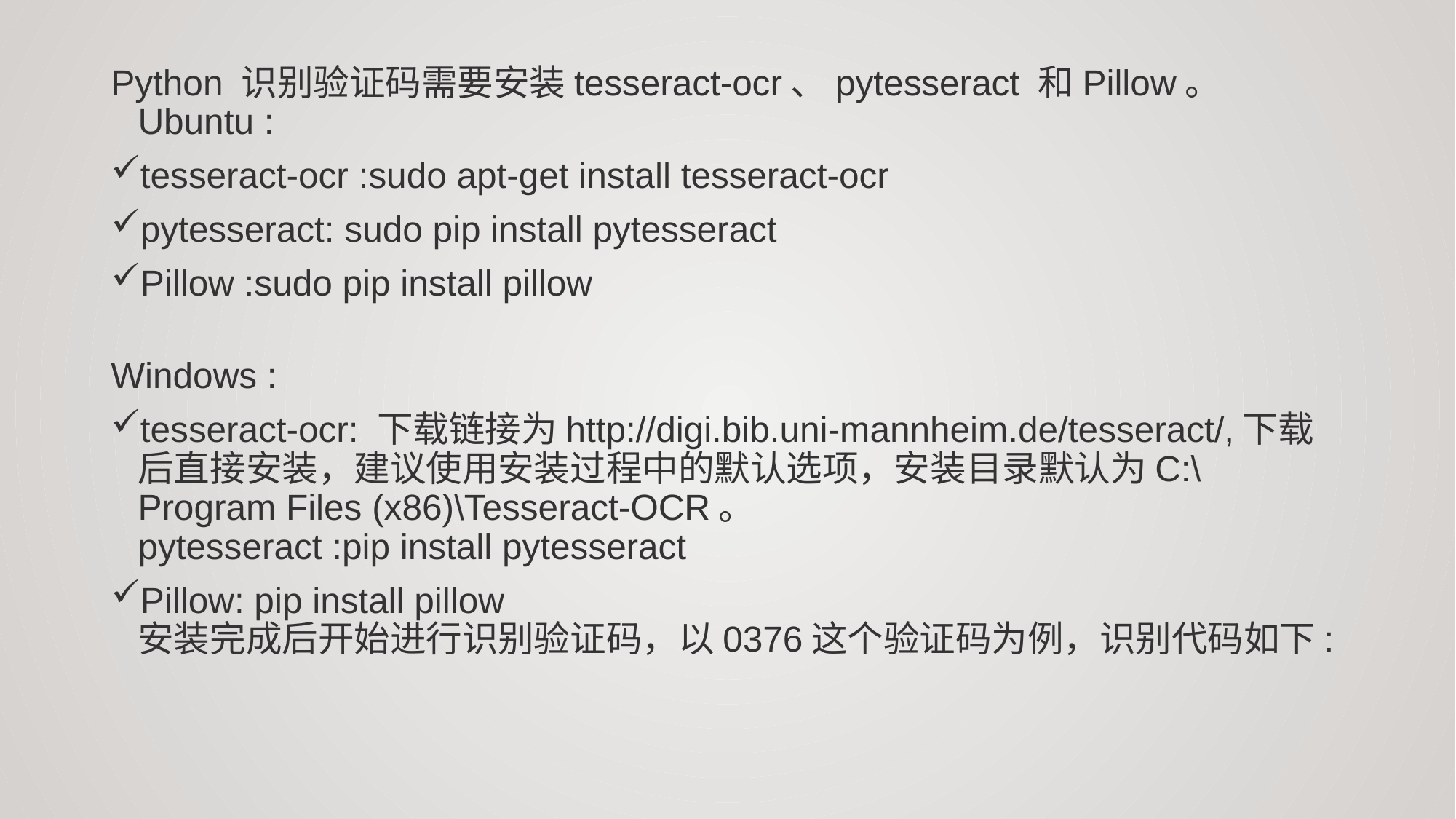

Python 识别验证码需要安装tesseract-ocr、pytesseract 和Pillow。
Ubuntu :
tesseract-ocr :sudo apt-get install tesseract-ocr
pytesseract: sudo pip install pytesseract
Pillow :sudo pip install pillow
Windows :
tesseract-ocr: 下载链接为http://digi.bib.uni-mannheim.de/tesseract/,下载后直接安装，建议使用安装过程中的默认选项，安装目录默认为C:\Program Files (x86)\Tesseract-OCR。
pytesseract :pip install pytesseract
Pillow: pip install pillow
安装完成后开始进行识别验证码，以0376这个验证码为例，识别代码如下: